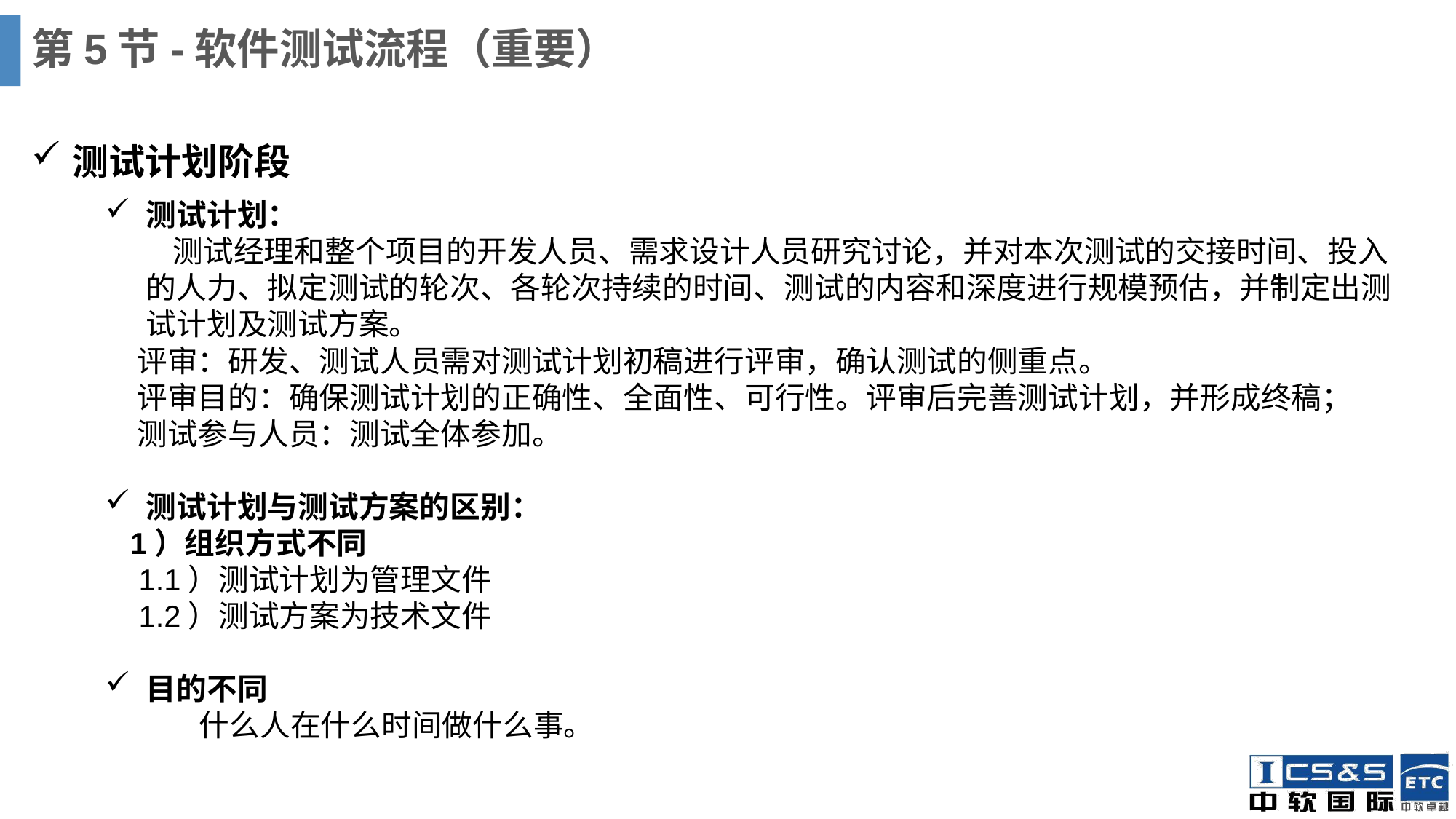

# 第5节-软件测试流程（重要）
测试计划阶段
测试计划：
    测试经理和整个项目的开发人员、需求设计人员研究讨论，并对本次测试的交接时间、投入的人力、拟定测试的轮次、各轮次持续的时间、测试的内容和深度进行规模预估，并制定出测试计划及测试方案。
评审：研发、测试人员需对测试计划初稿进行评审，确认测试的侧重点。
评审目的：确保测试计划的正确性、全面性、可行性。评审后完善测试计划，并形成终稿；
测试参与人员：测试全体参加。

测试计划与测试方案的区别：
   1）组织方式不同
    1.1）测试计划为管理文件
    1.2）测试方案为技术文件

目的不同
   什么人在什么时间做什么事。